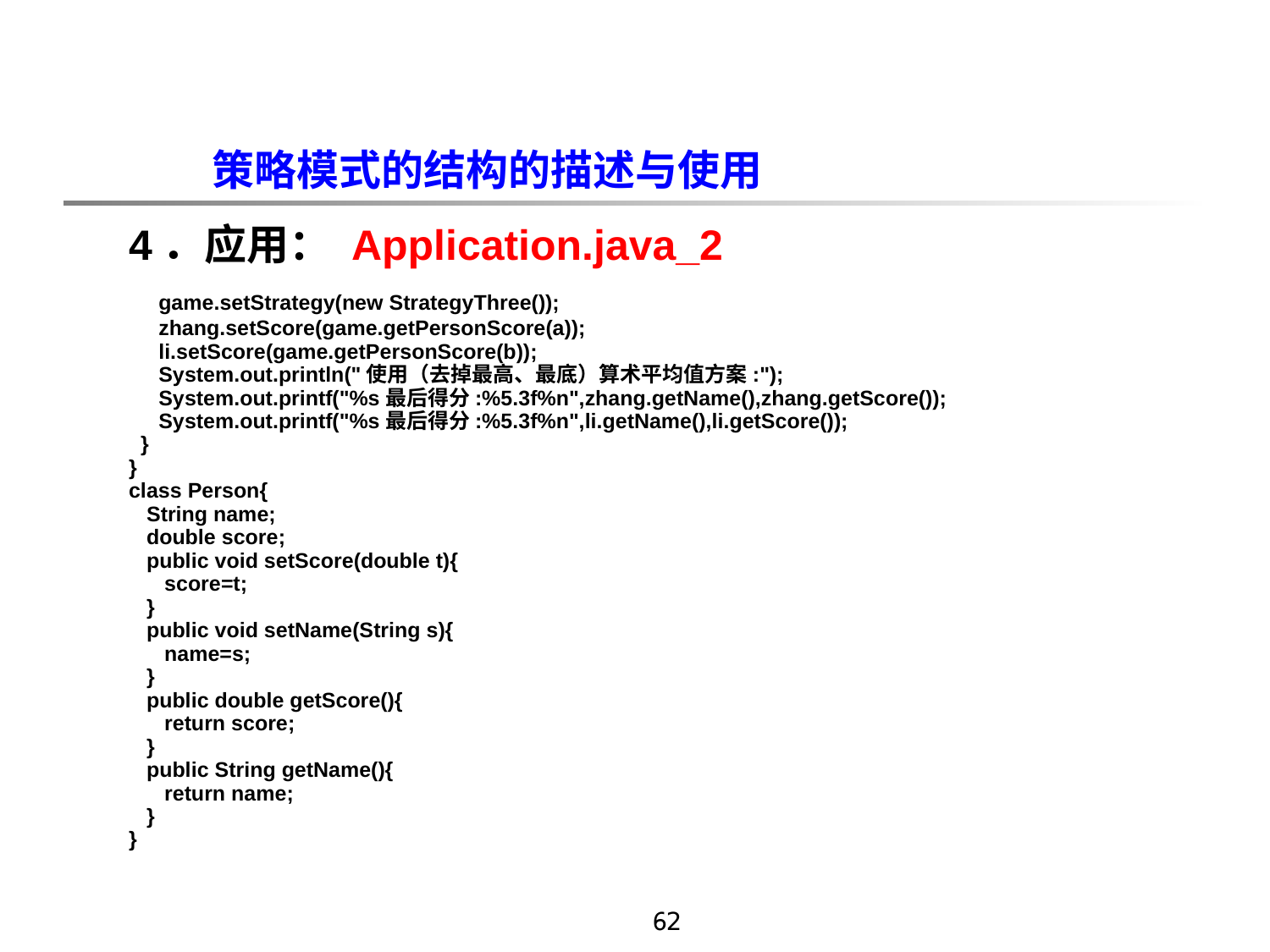

策略模式的结构的描述与使用

4．应用： Application.java_2
    game.setStrategy(new StrategyThree());
     zhang.setScore(game.getPersonScore(a));
     li.setScore(game.getPersonScore(b));
     System.out.println("使用（去掉最高、最底）算术平均值方案:");
     System.out.printf("%s最后得分:%5.3f%n",zhang.getName(),zhang.getScore());
     System.out.printf("%s最后得分:%5.3f%n",li.getName(),li.getScore());
  }
}
class Person{
   String name;
   double score;
   public void setScore(double t){
      score=t;
   }
   public void setName(String s){
      name=s;
   }
   public double getScore(){
      return score;
   }
   public String getName(){
      return name;
   }
}

62